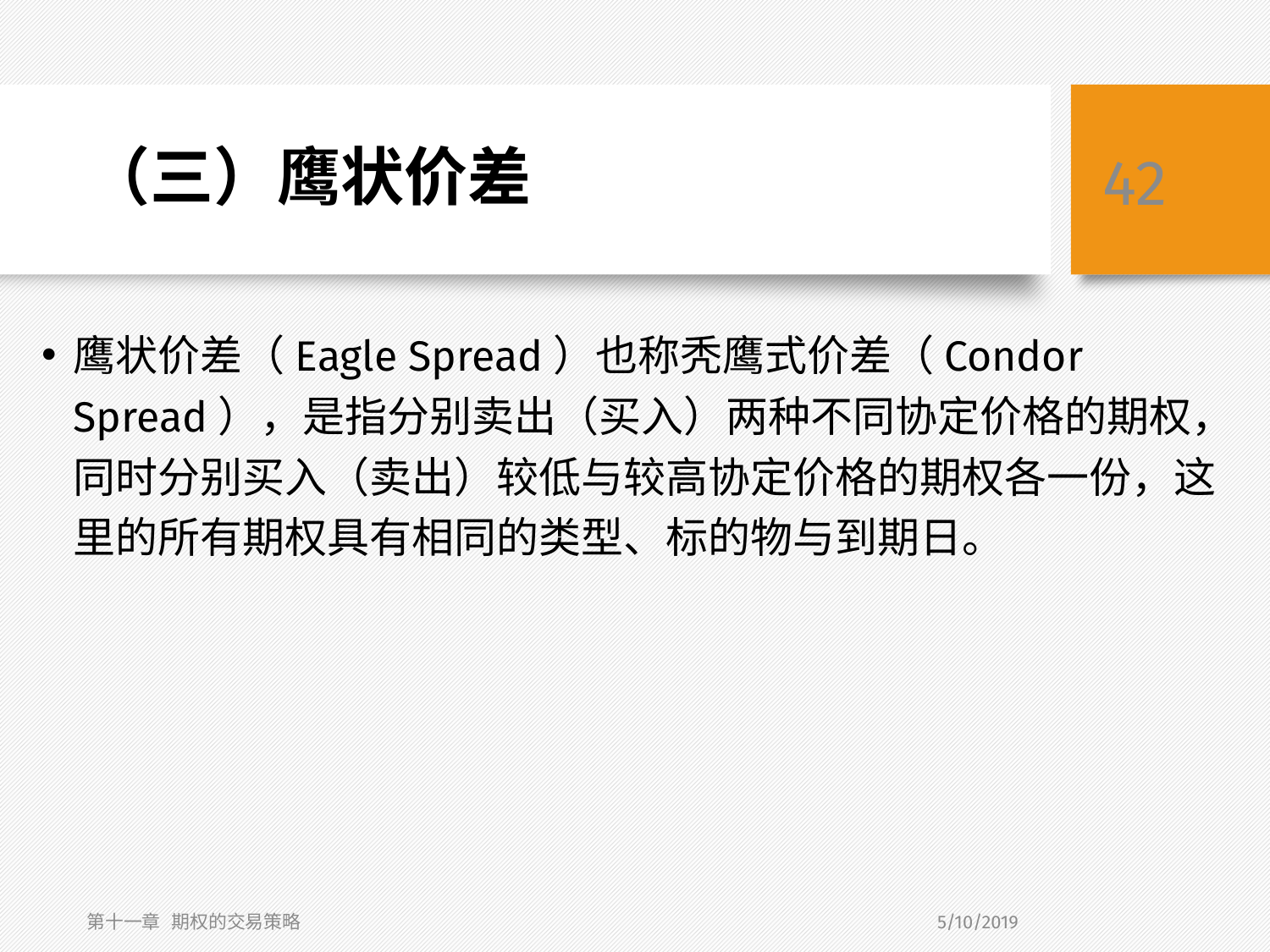

# （三）鹰状价差
42
鹰状价差（Eagle Spread）也称秃鹰式价差（Condor Spread），是指分别卖出（买入）两种不同协定价格的期权，同时分别买入（卖出）较低与较高协定价格的期权各一份，这里的所有期权具有相同的类型、标的物与到期日。

5/10/2019
第十一章  期权的交易策略